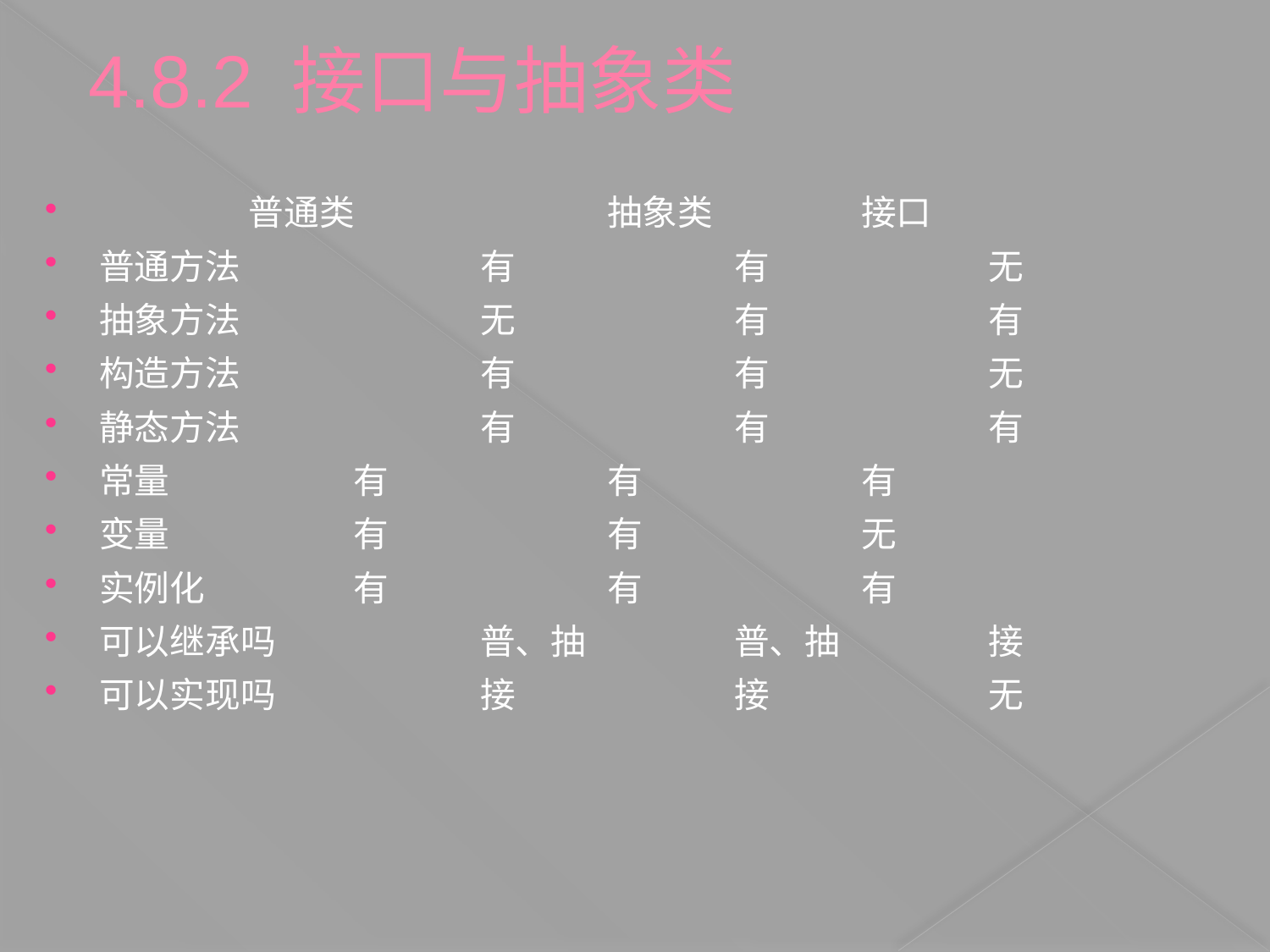

4.8.2 接口与抽象类
                  普通类		抽象类		接口
普通方法		有		有		无
抽象方法		无		有		有
构造方法		有		有		无
静态方法		有		有		有
常量		有		有		有
变量		有		有		无
实例化		有		有		有
可以继承吗		普、抽		普、抽		接
可以实现吗		接		接		无